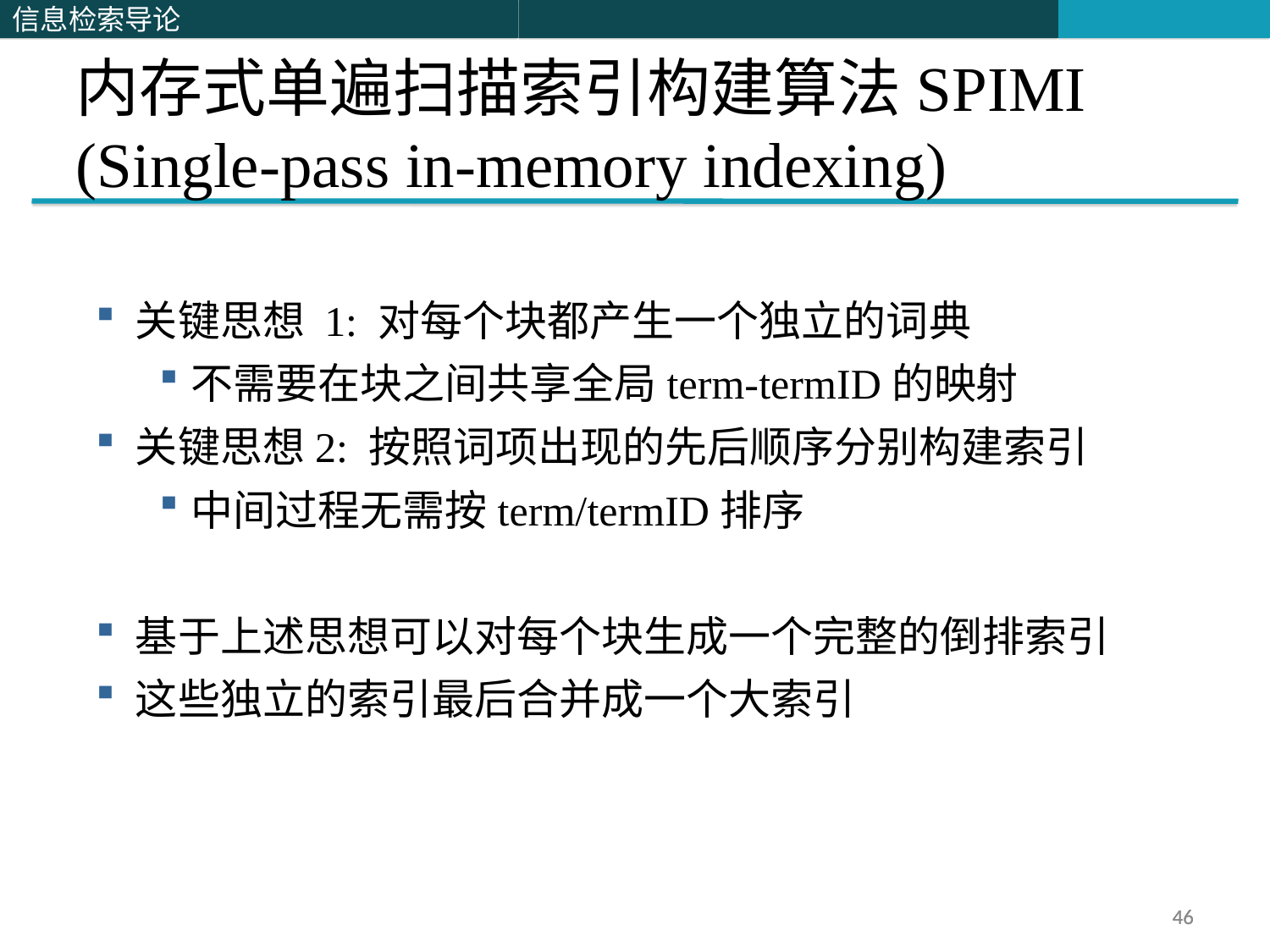

内存式单遍扫描索引构建算法SPIMI
(Single-pass in-memory indexing)
关键思想 1: 对每个块都产生一个独立的词典
不需要在块之间共享全局term-termID的映射
关键思想2: 按照词项出现的先后顺序分别构建索引
中间过程无需按term/termID排序

基于上述思想可以对每个块生成一个完整的倒排索引
这些独立的索引最后合并成一个大索引
46
46